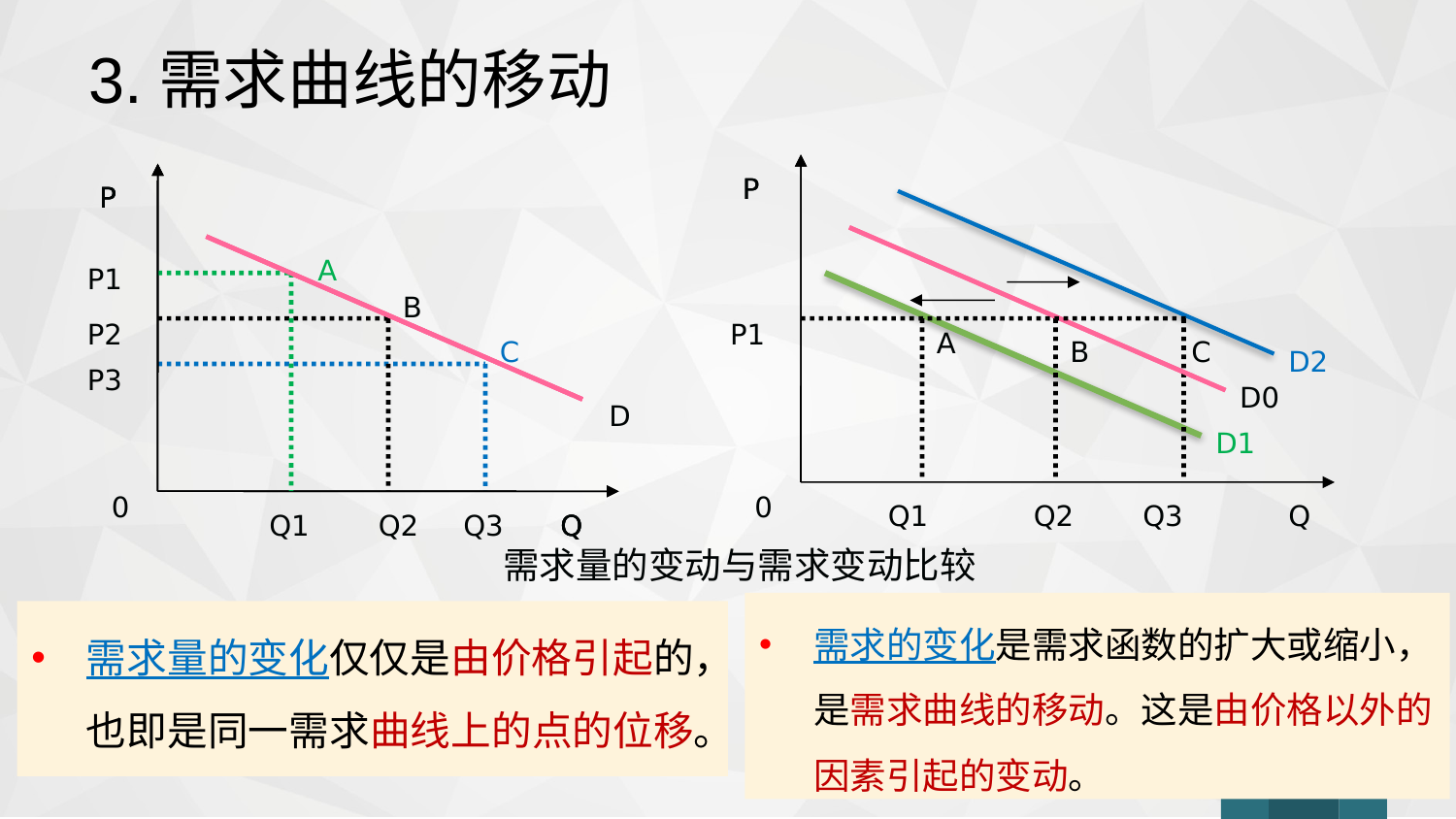

3.需求曲线的移动

P

Q

P
P
P
P

A
P1

B

A
Q1
P2
P1

C
P3

Q3
B
C
D2
D0
D
D1
0
0

Q2
Q3
Q
Q1
Q2
Q
Q
需求量的变动与需求变动比较
需求的变化是需求函数的扩大或缩小，是需求曲线的移动。这是由价格以外的因素引起的变动。
需求量的变化仅仅是由价格引起的，也即是同一需求曲线上的点的位移。